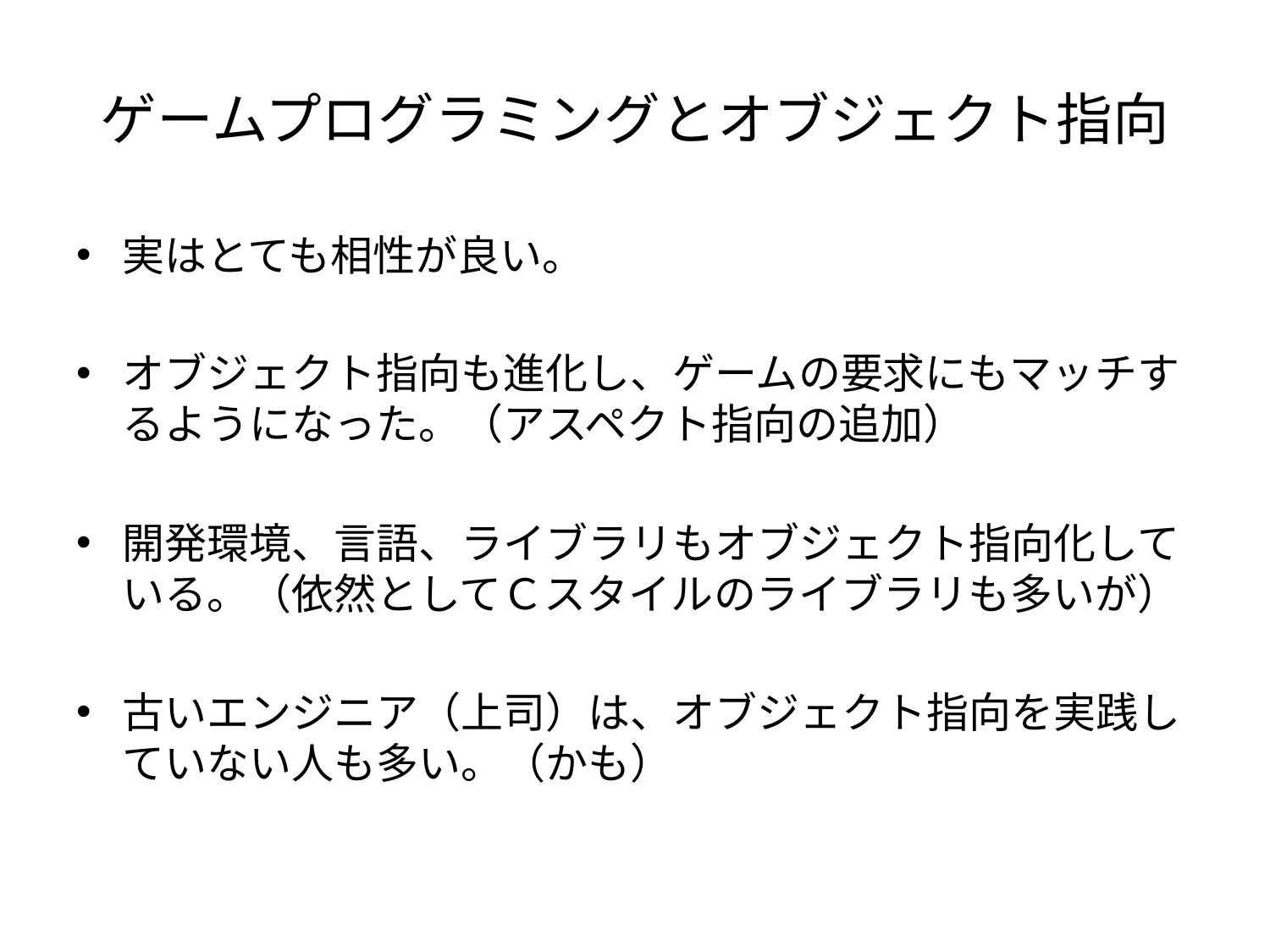

# ゲームプログラミングとオブジェクト指向
実はとても相性が良い。

オブジェクト指向も進化し、ゲームの要求にもマッチするようになった。（アスペクト指向の追加）

開発環境、言語、ライブラリもオブジェクト指向化している。（依然としてＣスタイルのライブラリも多いが）

古いエンジニア（上司）は、オブジェクト指向を実践していない人も多い。（かも）